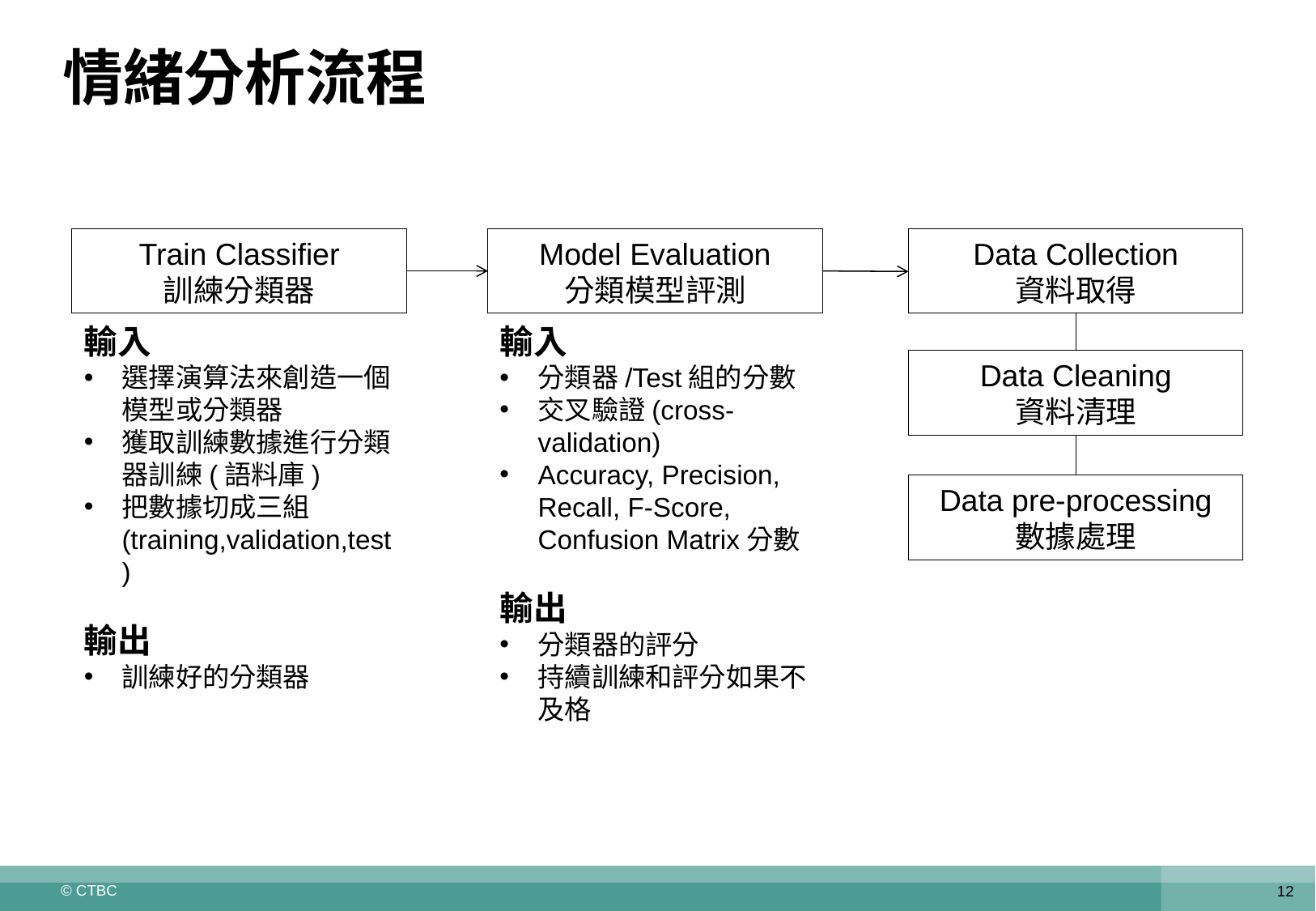

# 情緒分析流程
Train Classifier
訓練分類器
Model Evaluation
分類模型評測
輸入
選擇演算法來創造一個模型或分類器
獲取訓練數據進行分類器訓練(語料庫)
把數據切成三組(training,validation,test)

輸出
訓練好的分類器
輸入
分類器/Test組的分數
交叉驗證(cross-validation)
Accuracy, Precision, Recall, F-Score, Confusion Matrix分數

輸出
分類器的評分
持續訓練和評分如果不及格
Data Collection
資料取得
Data Cleaning
資料清理
Data pre-processing
數據處理